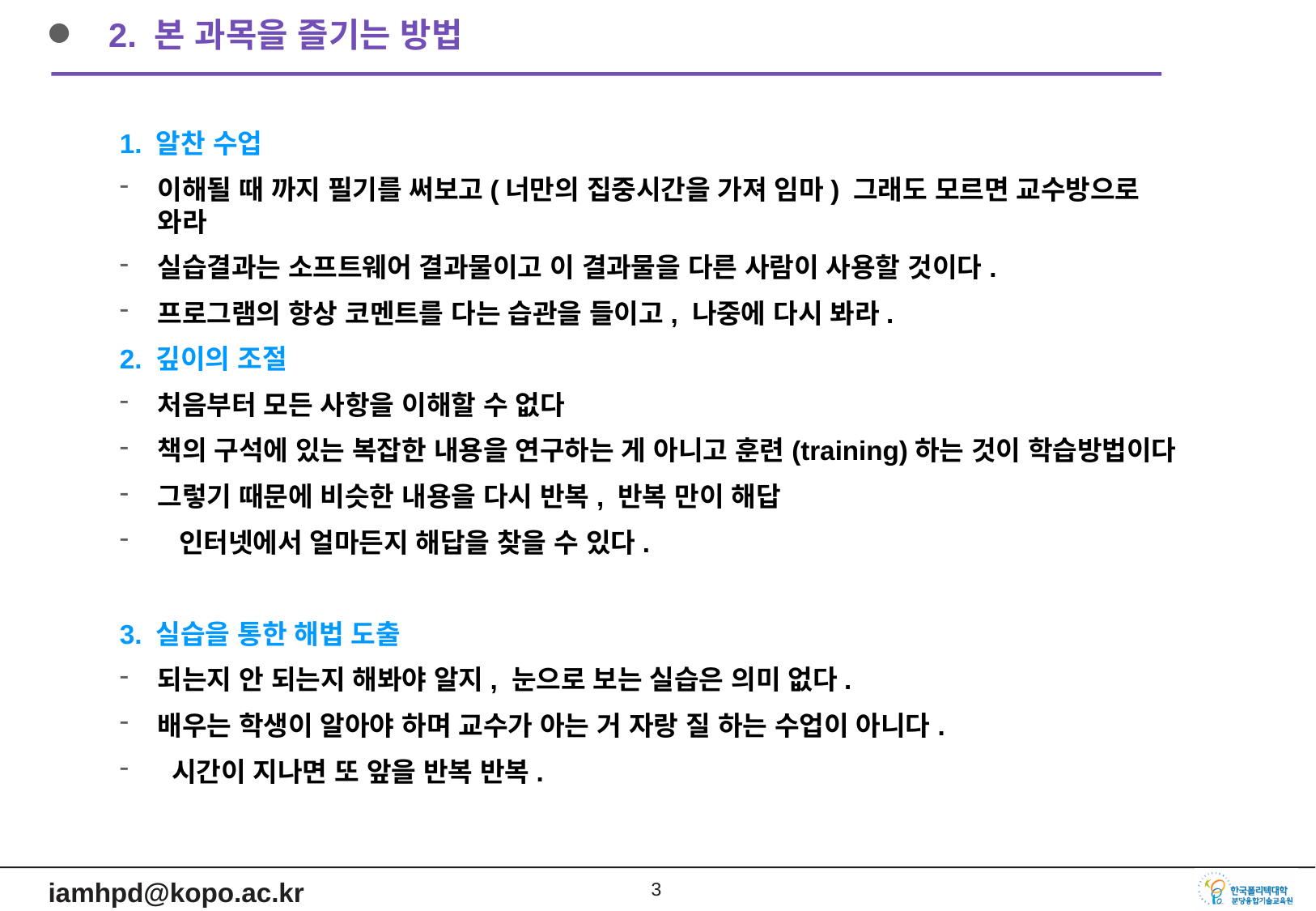

2. 본 과목을 즐기는 방법
1. 알찬 수업
이해될 때 까지 필기를 써보고(너만의 집중시간을 가져 임마) 그래도 모르면 교수방으로 와라
실습결과는 소프트웨어 결과물이고 이 결과물을 다른 사람이 사용할 것이다.
프로그램의 항상 코멘트를 다는 습관을 들이고, 나중에 다시 봐라.
2. 깊이의 조절
처음부터 모든 사항을 이해할 수 없다
책의 구석에 있는 복잡한 내용을 연구하는 게 아니고 훈련(training)하는 것이 학습방법이다
그렇기 때문에 비슷한 내용을 다시 반복, 반복 만이 해답
  인터넷에서 얼마든지 해답을 찾을 수 있다.

3. 실습을 통한 해법 도출
되는지 안 되는지 해봐야 알지, 눈으로 보는 실습은 의미 없다.
배우는 학생이 알아야 하며 교수가 아는 거 자랑 질 하는 수업이 아니다.
 시간이 지나면 또 앞을 반복 반복.
3